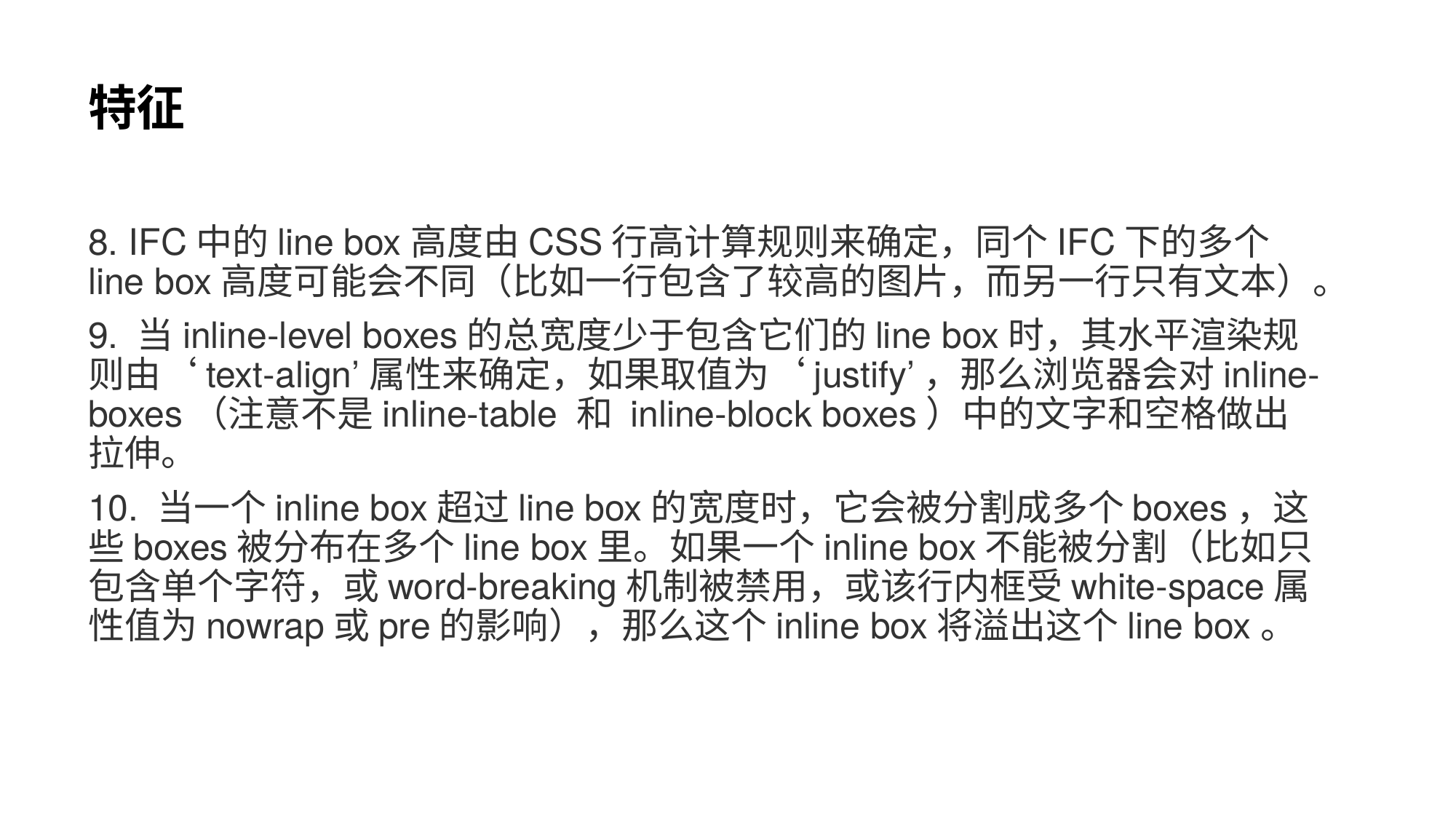

# 特征
8. IFC中的line box高度由CSS行高计算规则来确定，同个IFC下的多个line box高度可能会不同（比如一行包含了较高的图片，而另一行只有文本）。
9. 当inline-level boxes的总宽度少于包含它们的line box时，其水平渲染规则由‘text-align’属性来确定，如果取值为‘justify’，那么浏览器会对inline-boxes（注意不是inline-table 和 inline-block boxes）中的文字和空格做出拉伸。
10. 当一个inline box超过line box的宽度时，它会被分割成多个boxes，这些boxes被分布在多个line box里。如果一个inline box不能被分割（比如只包含单个字符，或word-breaking机制被禁用，或该行内框受white-space属性值为nowrap或pre的影响），那么这个inline box将溢出这个line box。